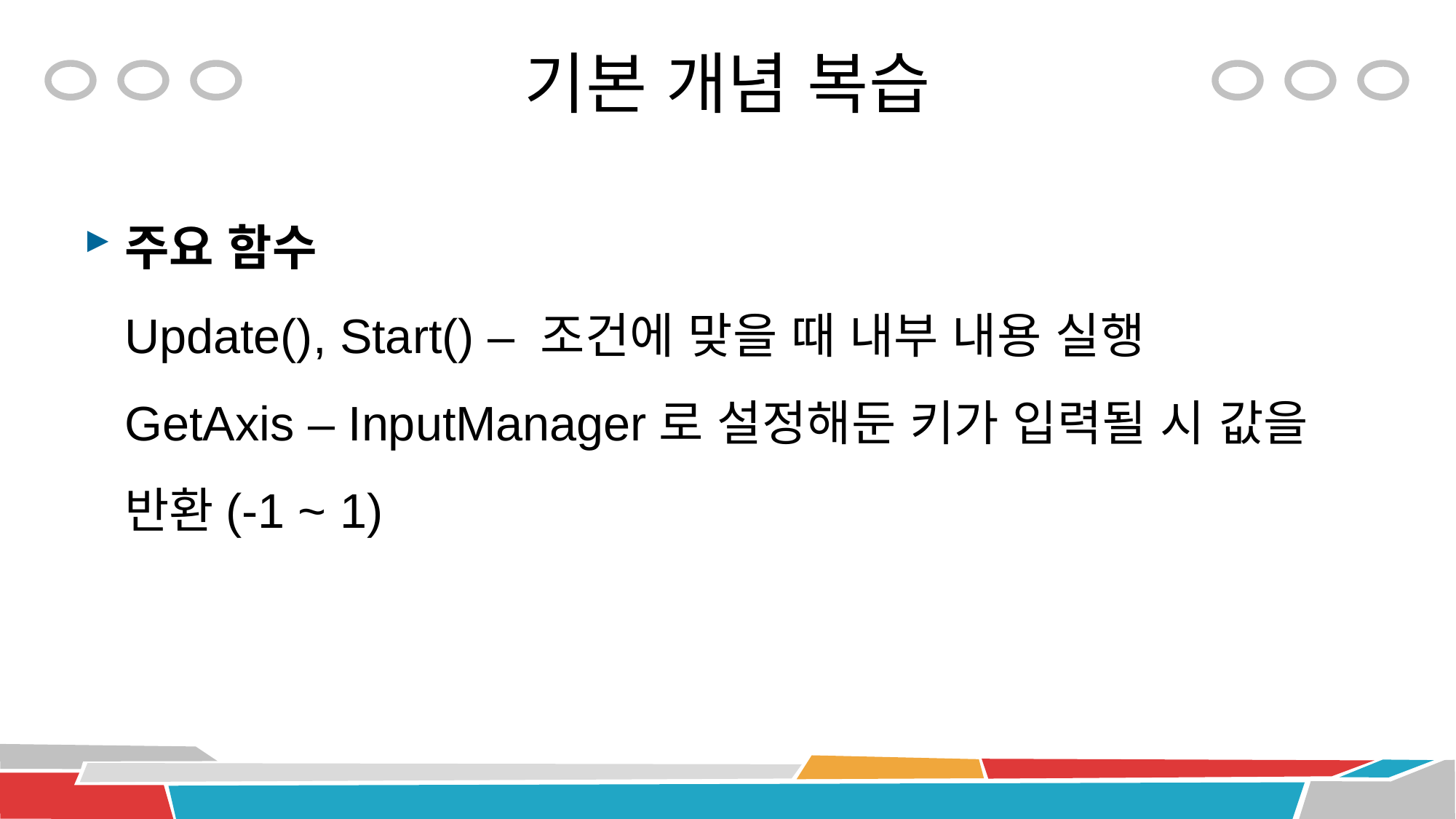

# 기본 개념 복습
주요 함수
Update(), Start() – 조건에 맞을 때 내부 내용 실행
GetAxis – InputManager로 설정해둔 키가 입력될 시 값을 반환(-1 ~ 1)